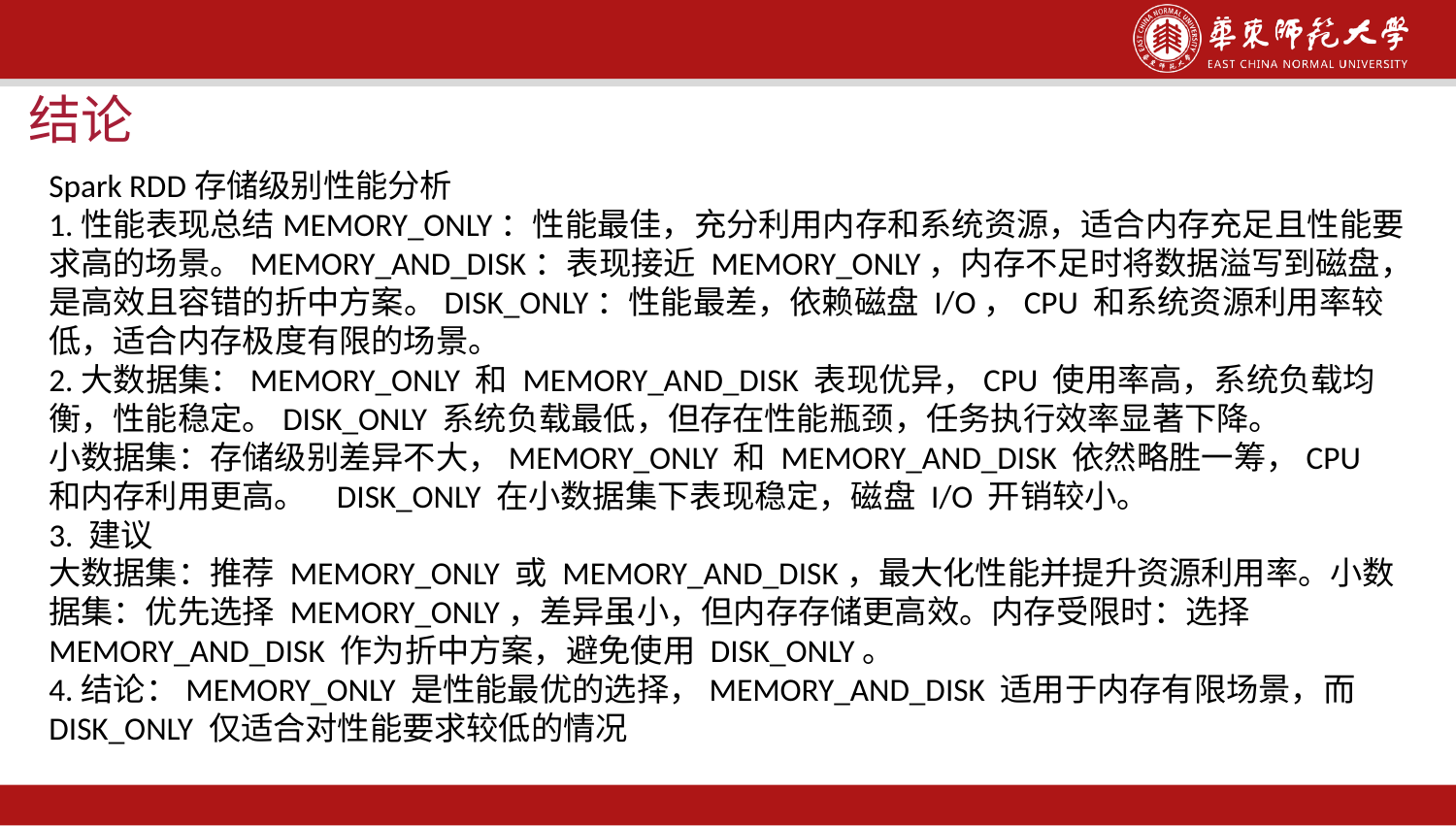

结论
Spark RDD存储级别性能分析
1.性能表现总结MEMORY_ONLY：性能最佳，充分利用内存和系统资源，适合内存充足且性能要求高的场景。MEMORY_AND_DISK：表现接近 MEMORY_ONLY，内存不足时将数据溢写到磁盘，是高效且容错的折中方案。DISK_ONLY：性能最差，依赖磁盘 I/O，CPU 和系统资源利用率较低，适合内存极度有限的场景。
2.大数据集：MEMORY_ONLY 和 MEMORY_AND_DISK 表现优异，CPU 使用率高，系统负载均衡，性能稳定。DISK_ONLY 系统负载最低，但存在性能瓶颈，任务执行效率显著下降。
小数据集：存储级别差异不大，MEMORY_ONLY 和 MEMORY_AND_DISK 依然略胜一筹，CPU 和内存利用更高。   DISK_ONLY 在小数据集下表现稳定，磁盘 I/O 开销较小。
3. 建议
大数据集：推荐 MEMORY_ONLY 或 MEMORY_AND_DISK，最大化性能并提升资源利用率。小数据集：优先选择 MEMORY_ONLY，差异虽小，但内存存储更高效。内存受限时：选择 MEMORY_AND_DISK 作为折中方案，避免使用 DISK_ONLY。
4.结论：MEMORY_ONLY 是性能最优的选择，MEMORY_AND_DISK 适用于内存有限场景，而 DISK_ONLY 仅适合对性能要求较低的情况